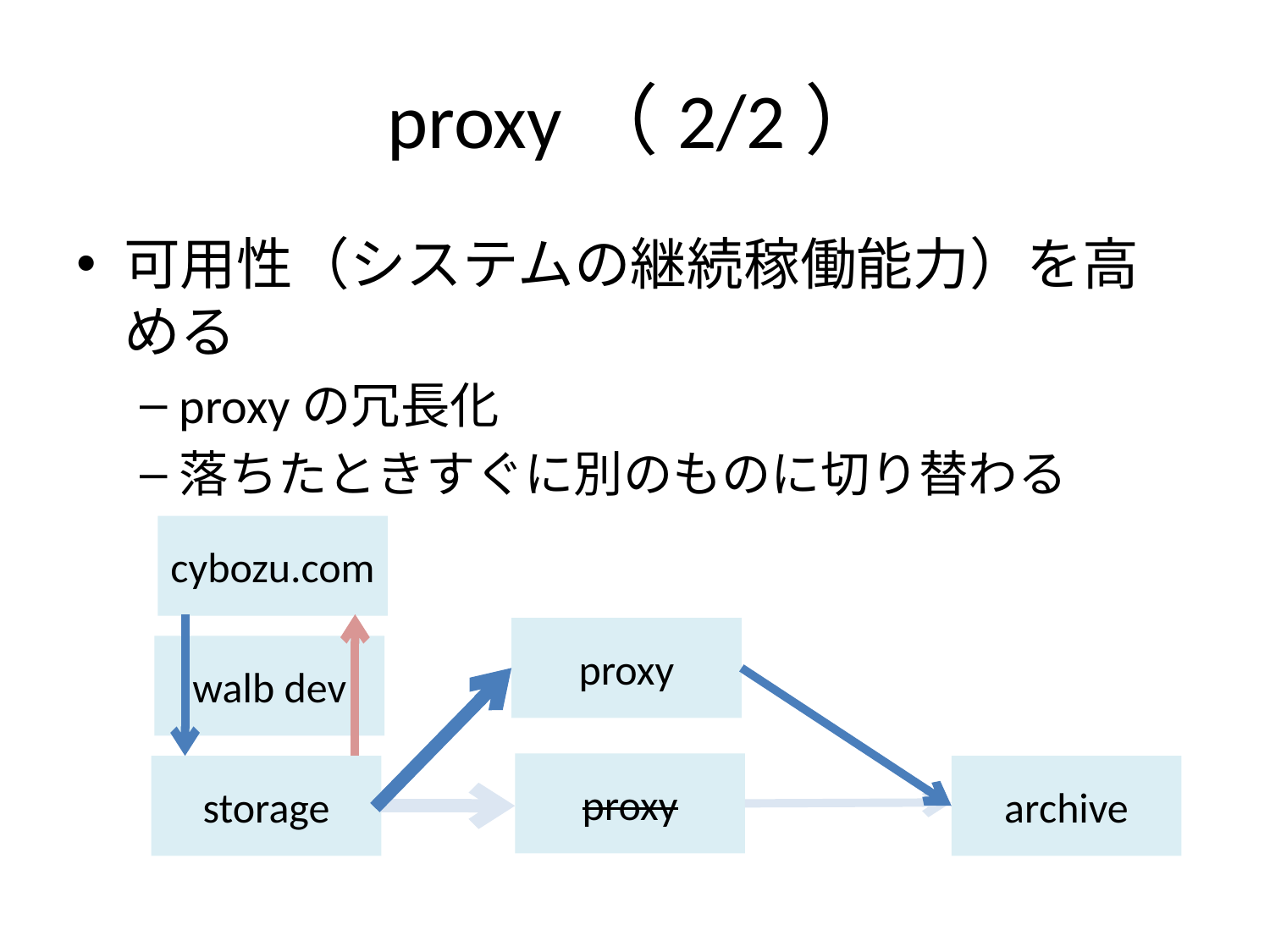

# proxy（2/2）
可用性（システムの継続稼働能力）を高める
proxyの冗長化
落ちたときすぐに別のものに切り替わる
cybozu.com
proxy
walb dev
proxy
storage
archive